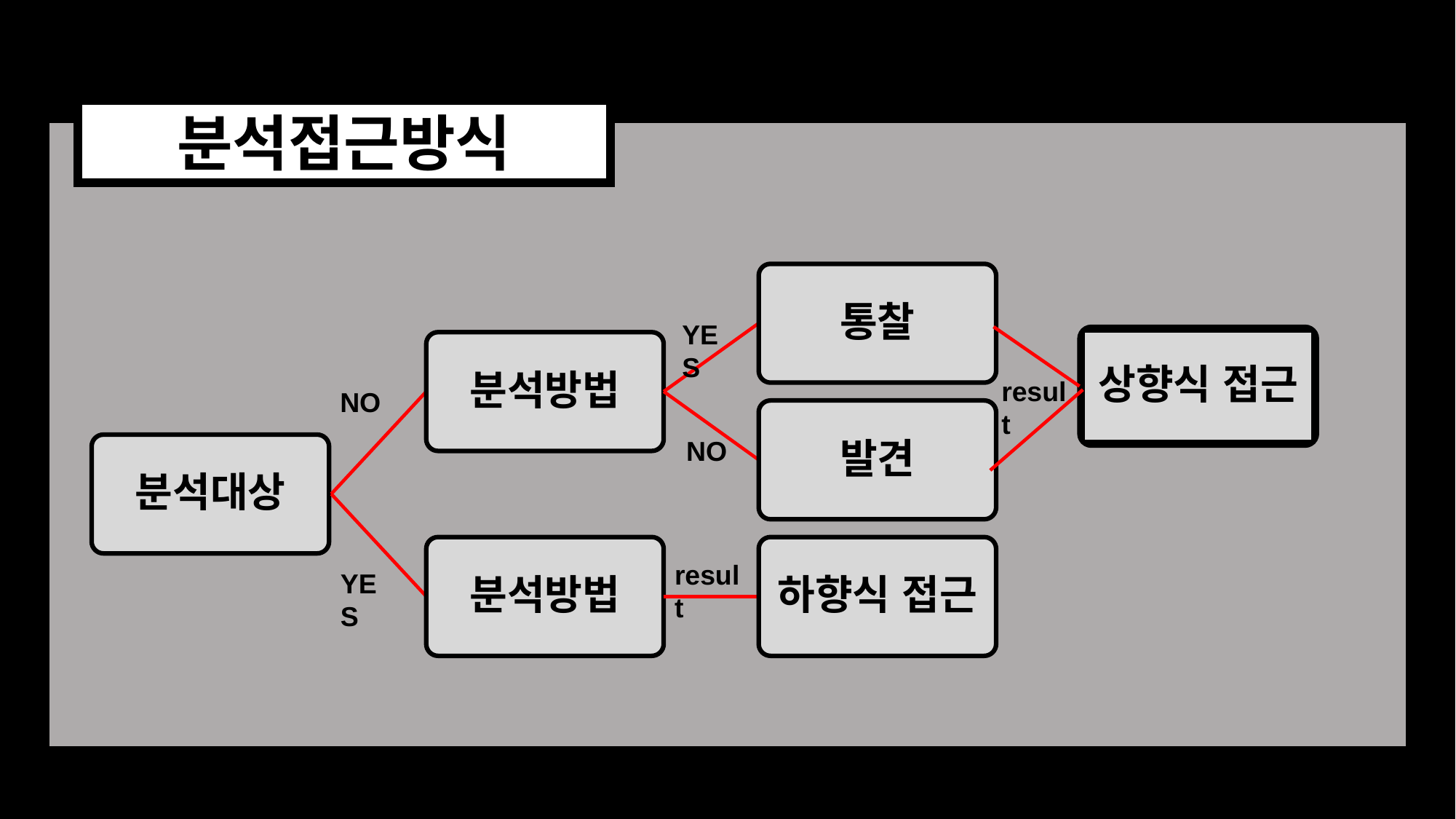

#
분석접근방식

통찰
YES

상향식 접근
분석방법

result
NO
발견

NO
분석대상

분석방법
하향식 접근

result
YES